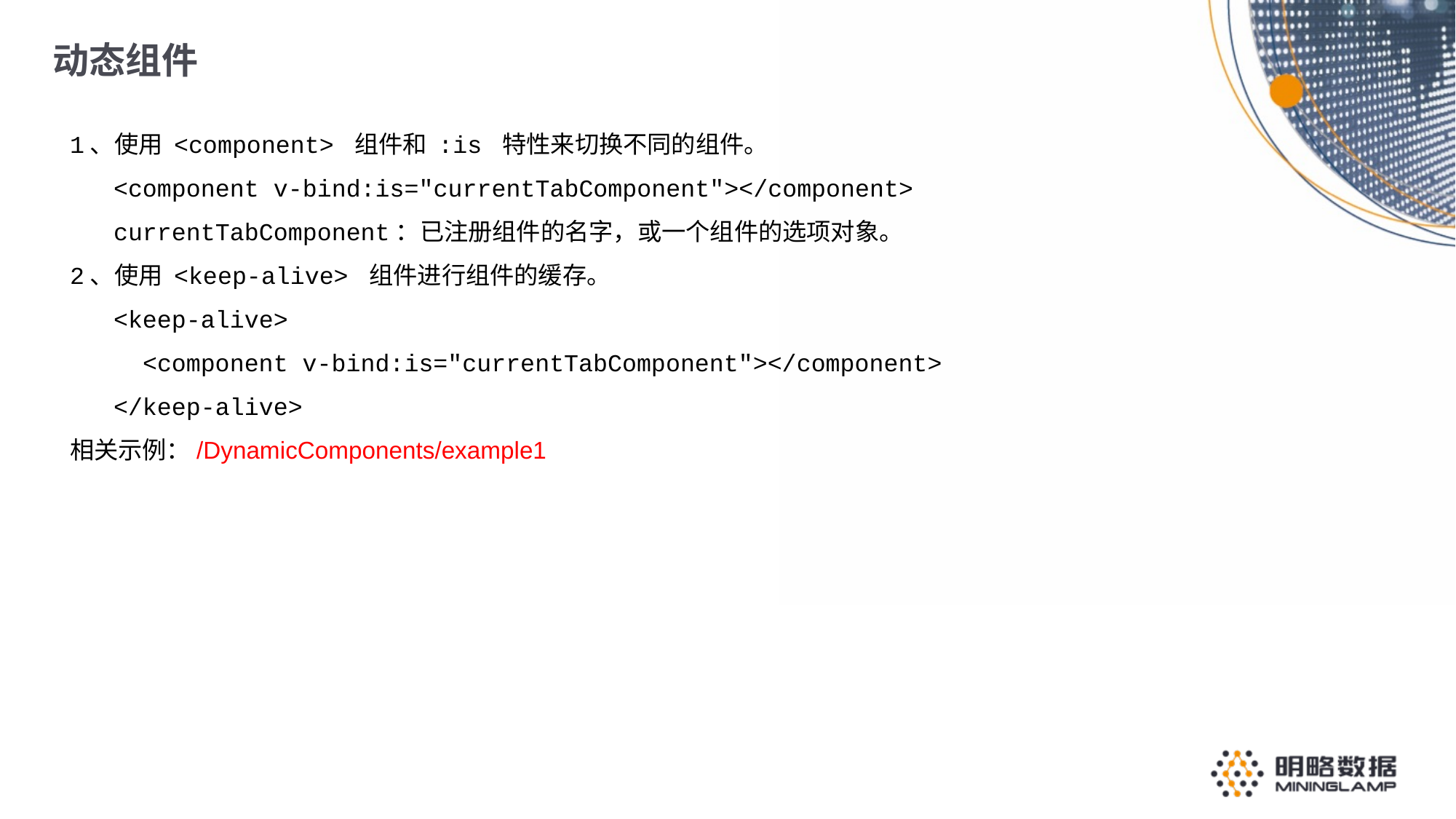

动态组件
1、使用 <component> 组件和 :is 特性来切换不同的组件。
   <component v-bind:is="currentTabComponent"></component>
   currentTabComponent：已注册组件的名字，或一个组件的选项对象。
2、使用 <keep-alive> 组件进行组件的缓存。
   <keep-alive>
     <component v-bind:is="currentTabComponent"></component>
   </keep-alive>
相关示例：/DynamicComponents/example1